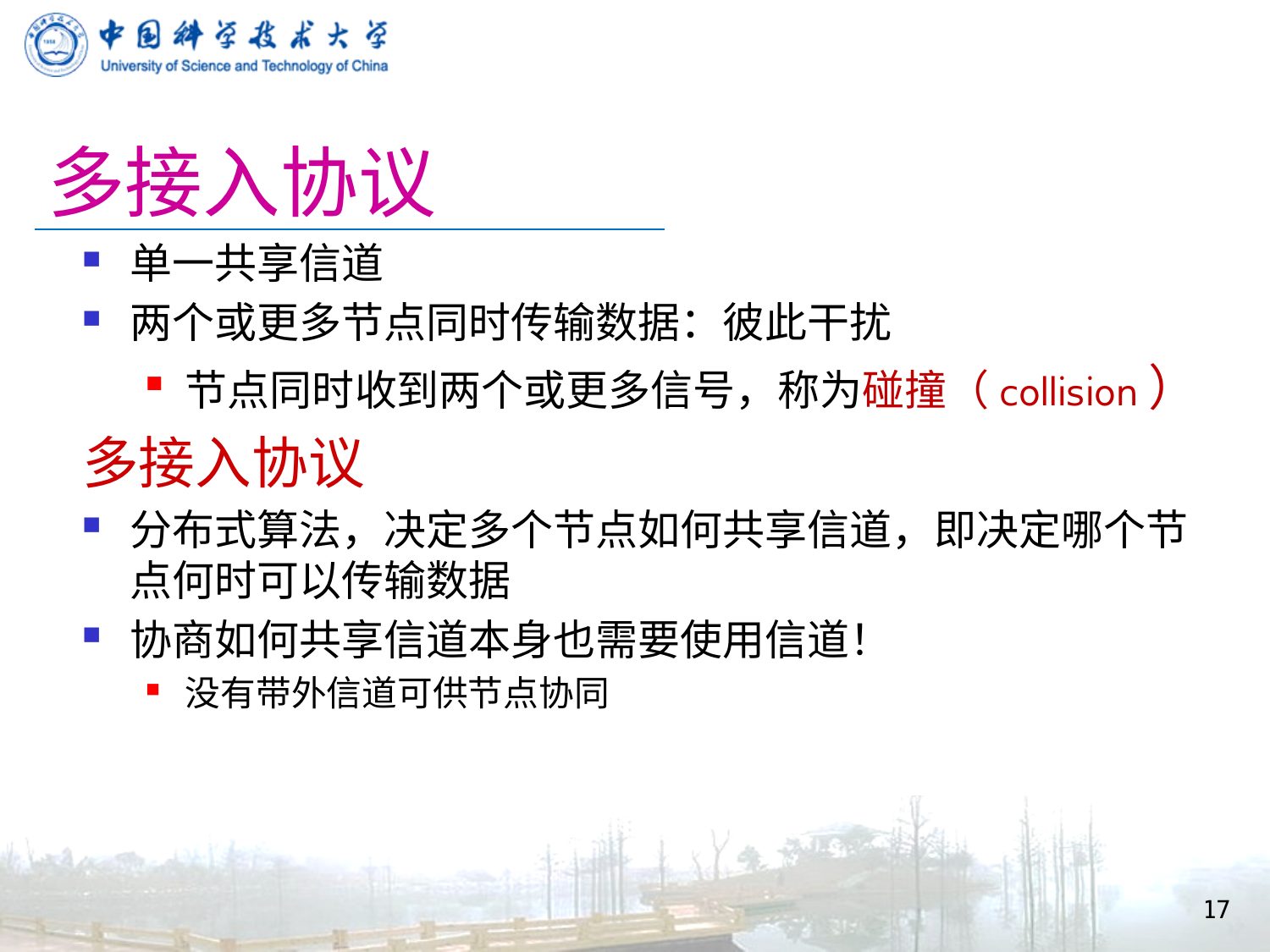

# 多接入协议
单一共享信道
两个或更多节点同时传输数据：彼此干扰
节点同时收到两个或更多信号，称为碰撞（collision）
多接入协议
分布式算法，决定多个节点如何共享信道，即决定哪个节点何时可以传输数据
协商如何共享信道本身也需要使用信道！
没有带外信道可供节点协同
17